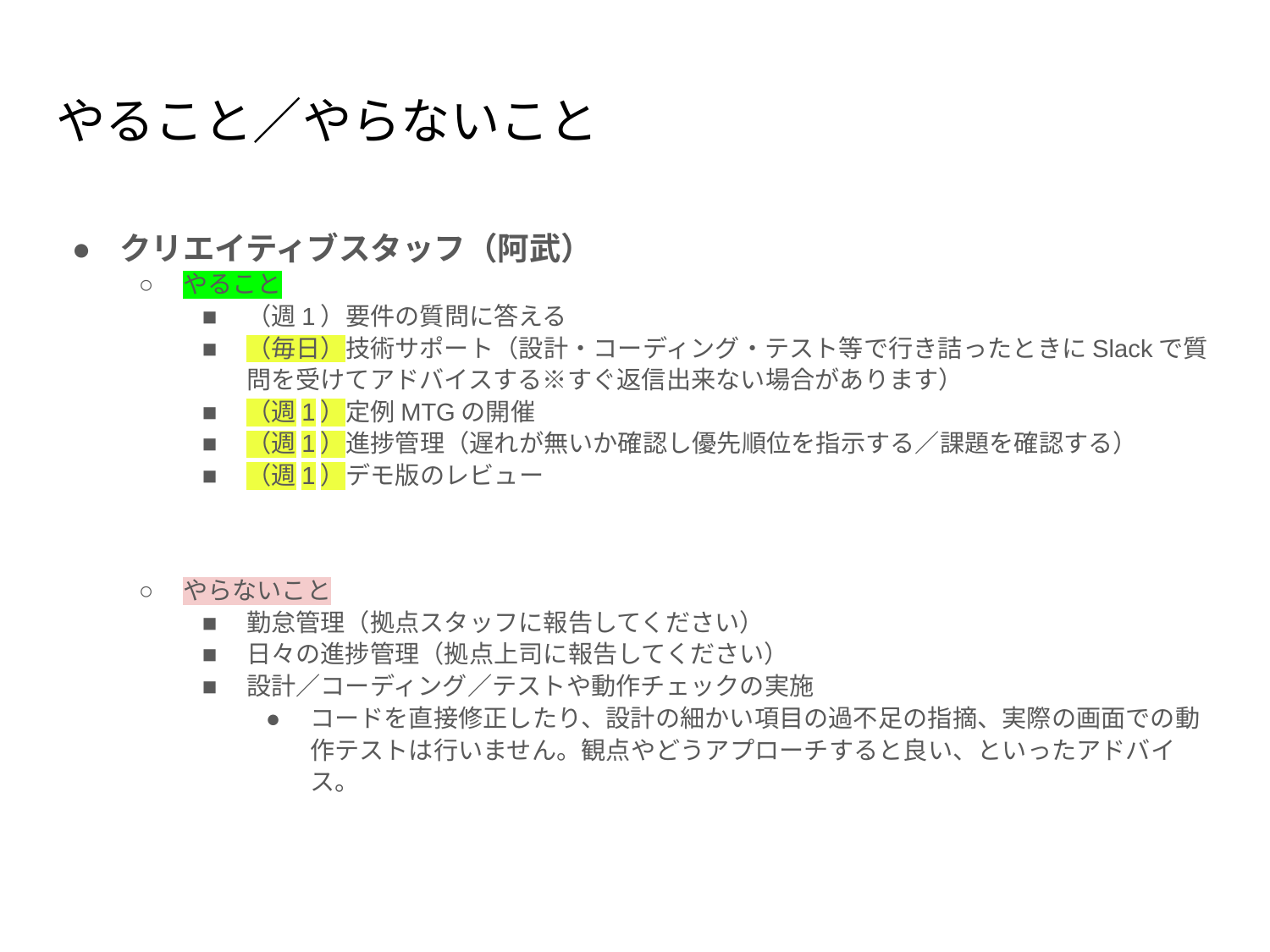

# やること／やらないこと
クリエイティブスタッフ（阿武）
やること
（週1）要件の質問に答える
（毎日）技術サポート（設計・コーディング・テスト等で行き詰ったときにSlackで質問を受けてアドバイスする※すぐ返信出来ない場合があります）
（週1）定例MTGの開催
（週1）進捗管理（遅れが無いか確認し優先順位を指示する／課題を確認する）
（週1）デモ版のレビュー

やらないこと
勤怠管理（拠点スタッフに報告してください）
日々の進捗管理（拠点上司に報告してください）
設計／コーディング／テストや動作チェックの実施
コードを直接修正したり、設計の細かい項目の過不足の指摘、実際の画面での動作テストは行いません。観点やどうアプローチすると良い、といったアドバイス。